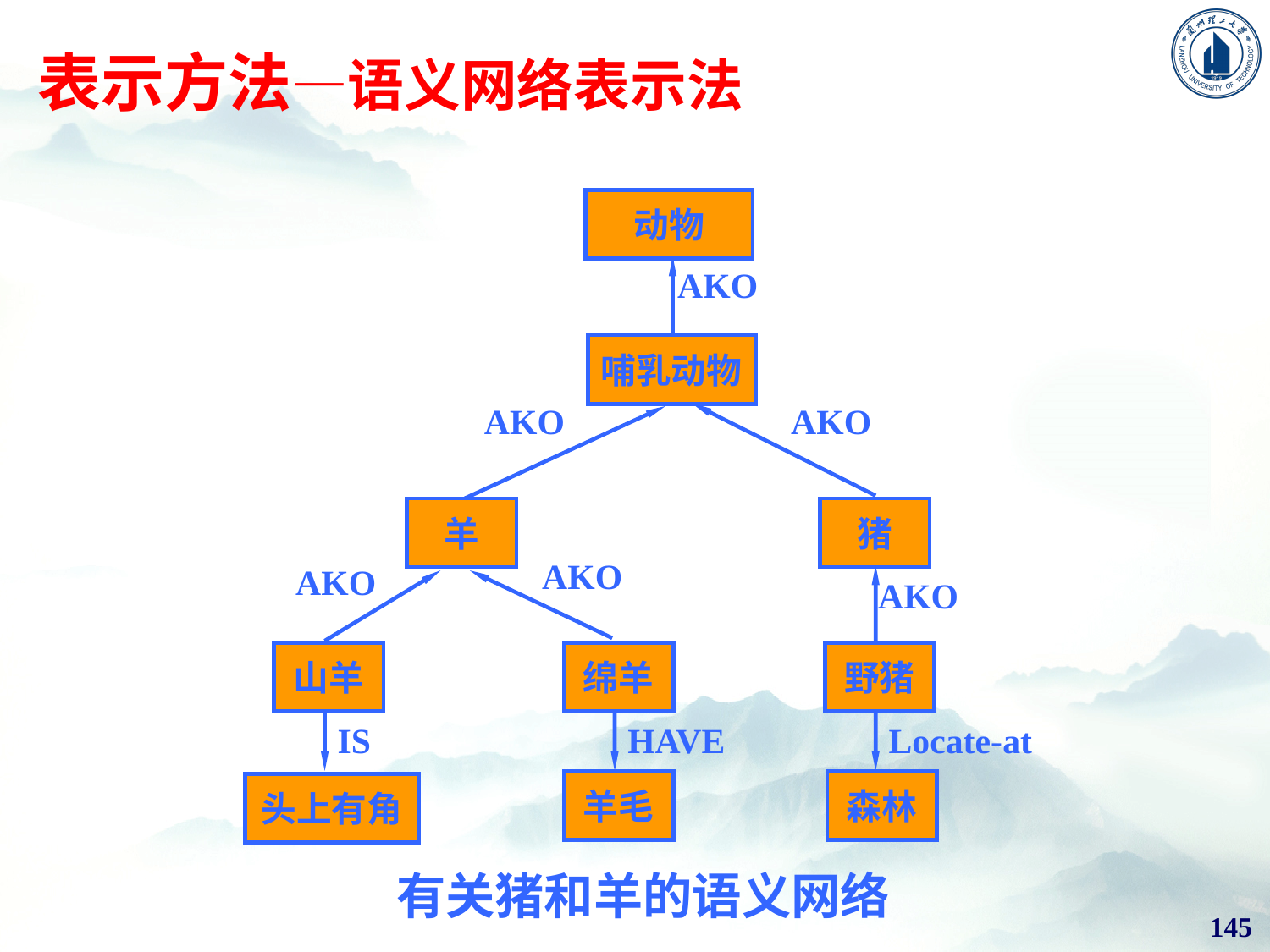

表示方法—语义网络表示法
动物

哺乳动物
AKO
AKO

羊
猪
AKO
AKO

山羊
绵羊
野猪

羊毛
森林
头上有角
有关猪和羊的语义网络
AKO
AKO
IS
HAVE
Locate-at
145